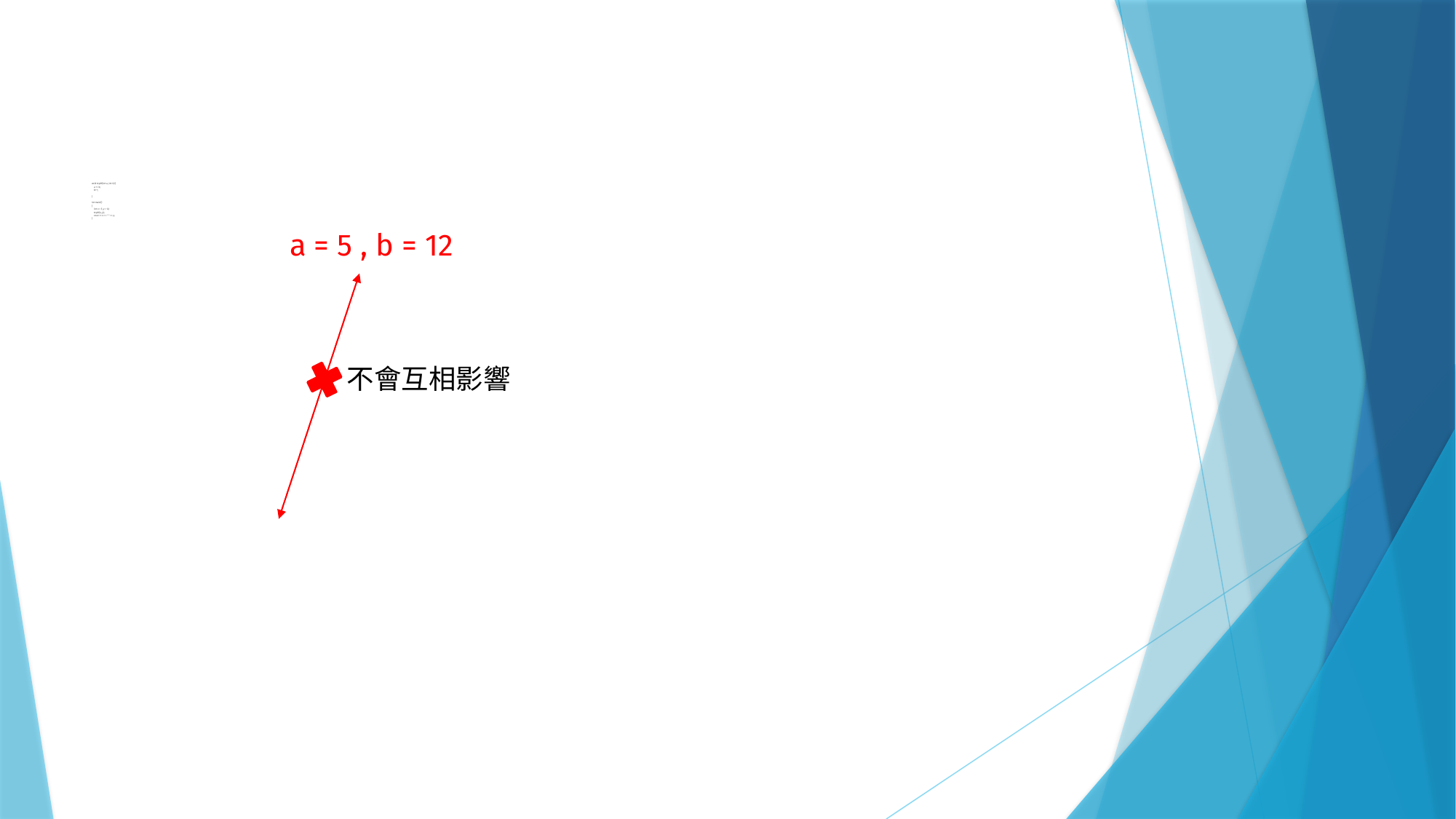

void try01(int a, int b) {
    a += b;
    b++;

}

int main()
{
    int x = 5, y = 12;
    try01(x, y);
    cout << x << " " << y;
}
a = 5 , b = 12
不會互相影響